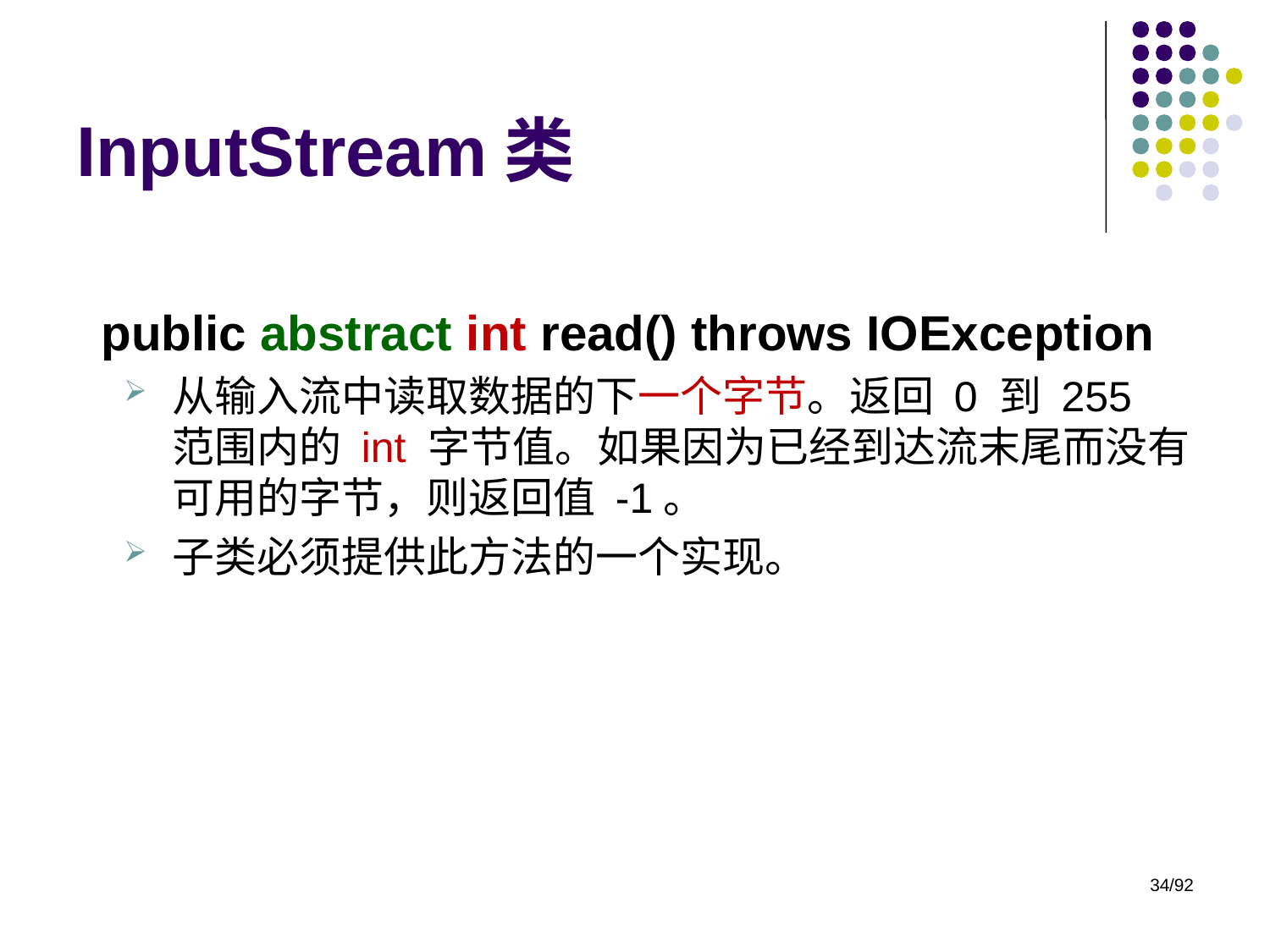

# InputStream类

public abstract int read() throws IOException
从输入流中读取数据的下一个字节。返回 0 到 255 范围内的 int 字节值。如果因为已经到达流末尾而没有可用的字节，则返回值 -1。
子类必须提供此方法的一个实现。

34/92